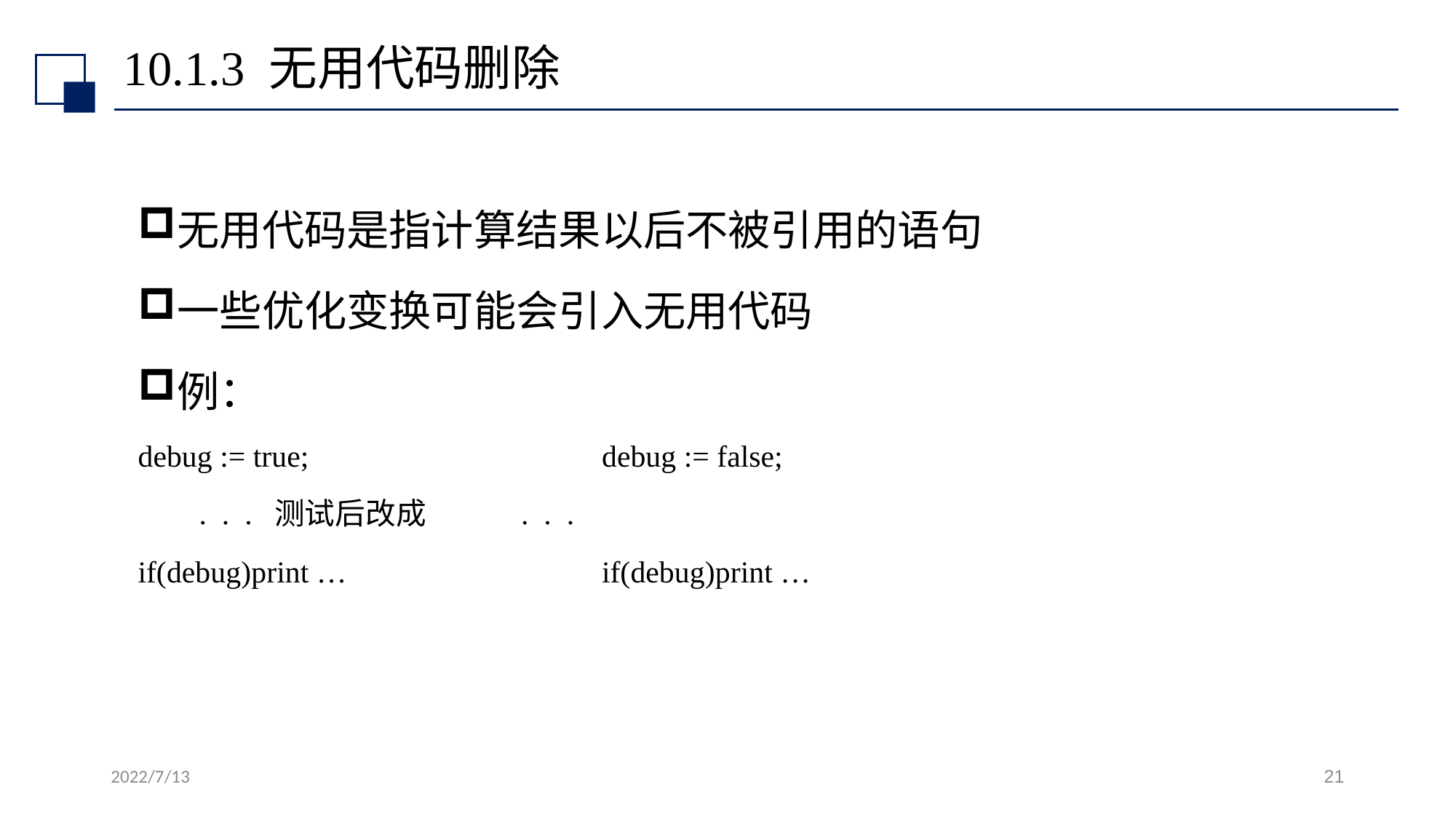

# 10.1.3 无用代码删除
无用代码是指计算结果以后不被引用的语句
一些优化变换可能会引入无用代码
例：
debug := true;		         	debug := false;
        .  .  .	测试后改成             .  .  .
if(debug)print …	                   	if(debug)print …
2022/7/13
21